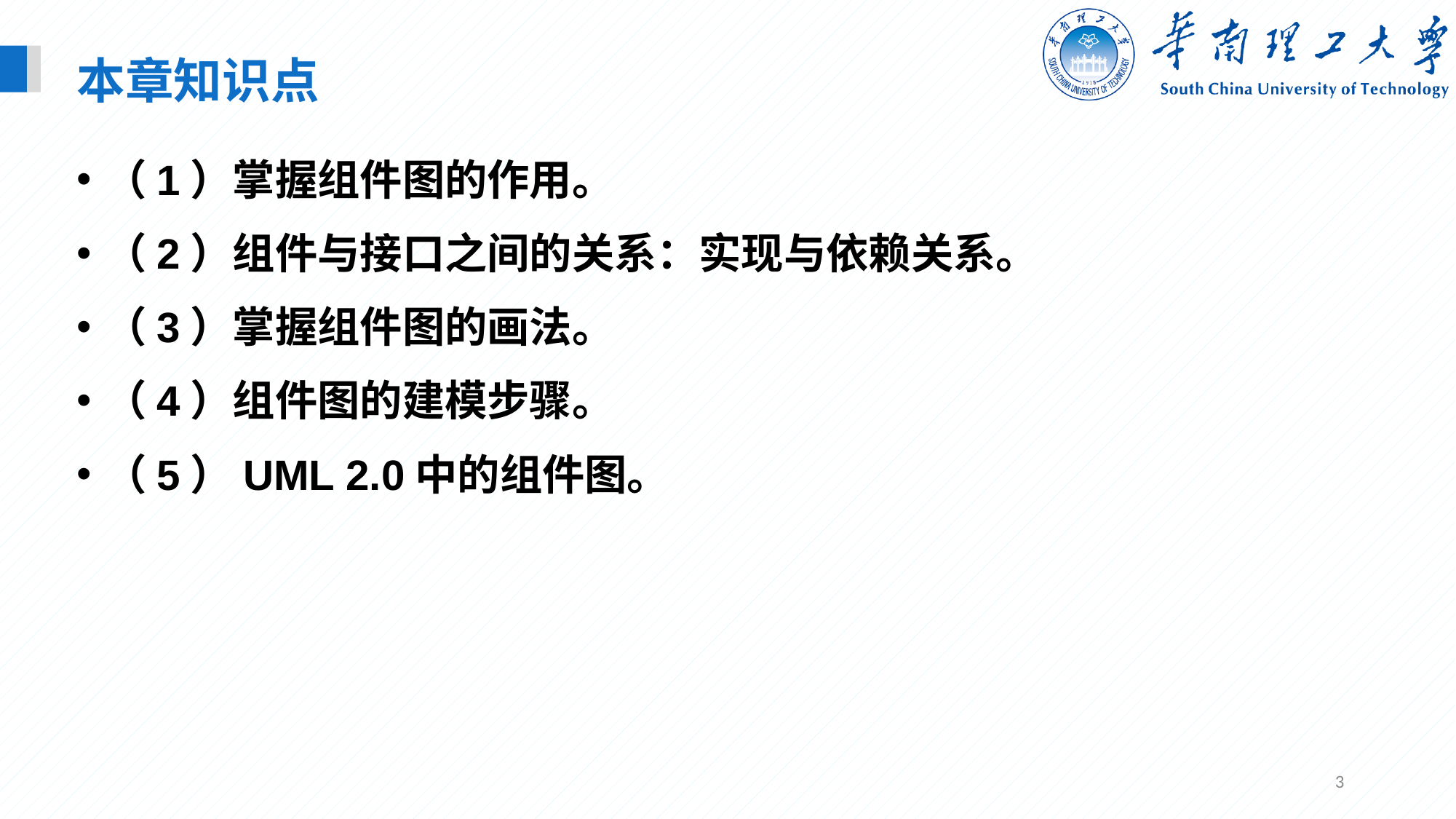

本章知识点
（1）掌握组件图的作用。
（2）组件与接口之间的关系：实现与依赖关系。
（3）掌握组件图的画法。
（4）组件图的建模步骤。
（5）UML 2.0中的组件图。
3